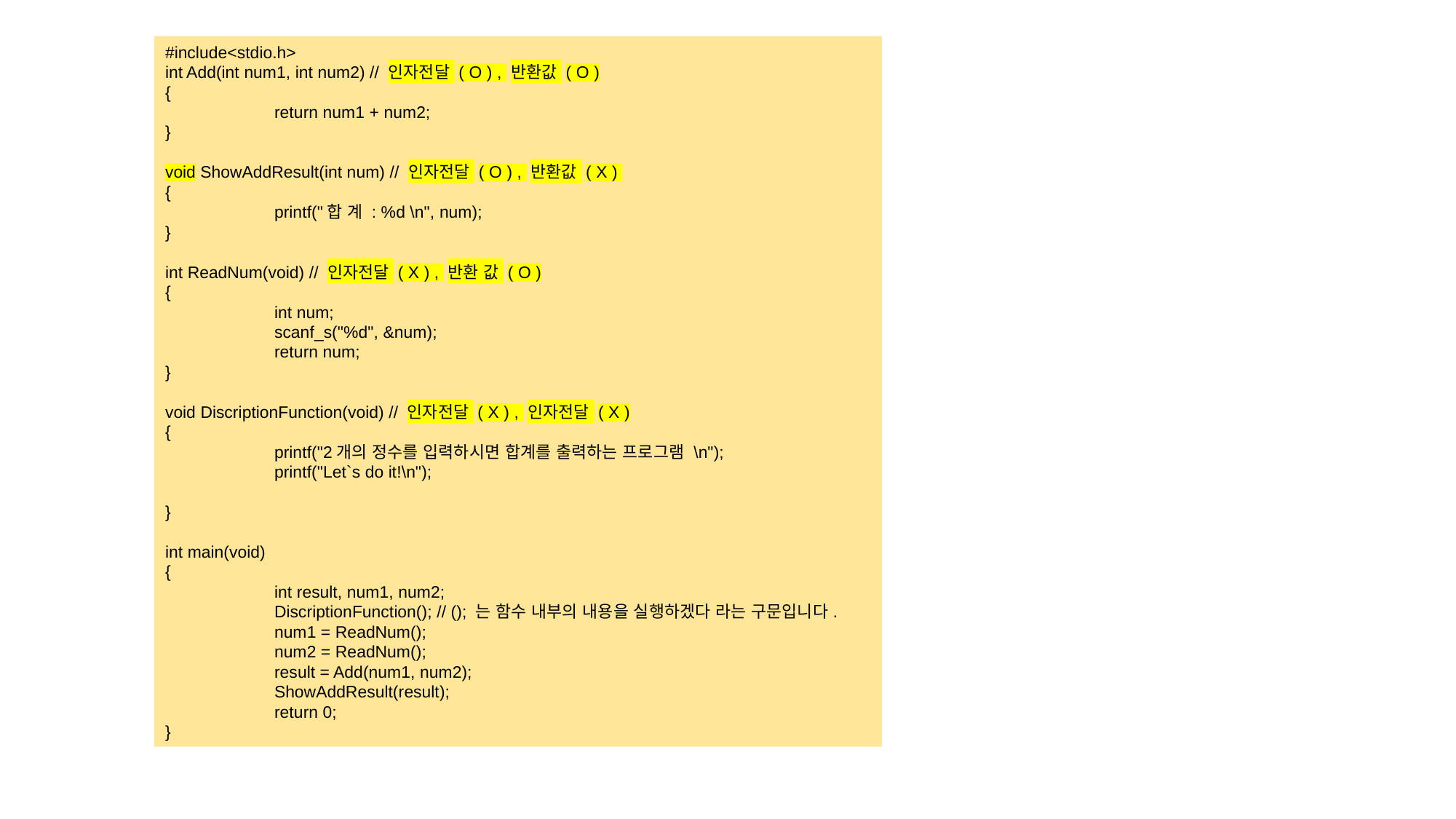

#include<stdio.h>
int Add(int num1, int num2) // 인자전달 ( O ) , 반환값 ( O )
{
	return num1 + num2;
}

void ShowAddResult(int num) // 인자전달 ( O ) , 반환값 ( X )
{
	printf("합 계 : %d \n", num);
}

int ReadNum(void) // 인자전달 ( X ) , 반환 값 ( O )
{
	int num;
	scanf_s("%d", &num);
	return num;
}

void DiscriptionFunction(void) // 인자전달 ( X ) , 인자전달 ( X )
{
	printf("2개의 정수를 입력하시면 합계를 출력하는 프로그램 \n");
	printf("Let`s do it!\n");

}

int main(void)
{
	int result, num1, num2;
	DiscriptionFunction(); // (); 는 함수 내부의 내용을 실행하겠다 라는 구문입니다.
	num1 = ReadNum();
	num2 = ReadNum();
	result = Add(num1, num2);
	ShowAddResult(result);
	return 0;
}